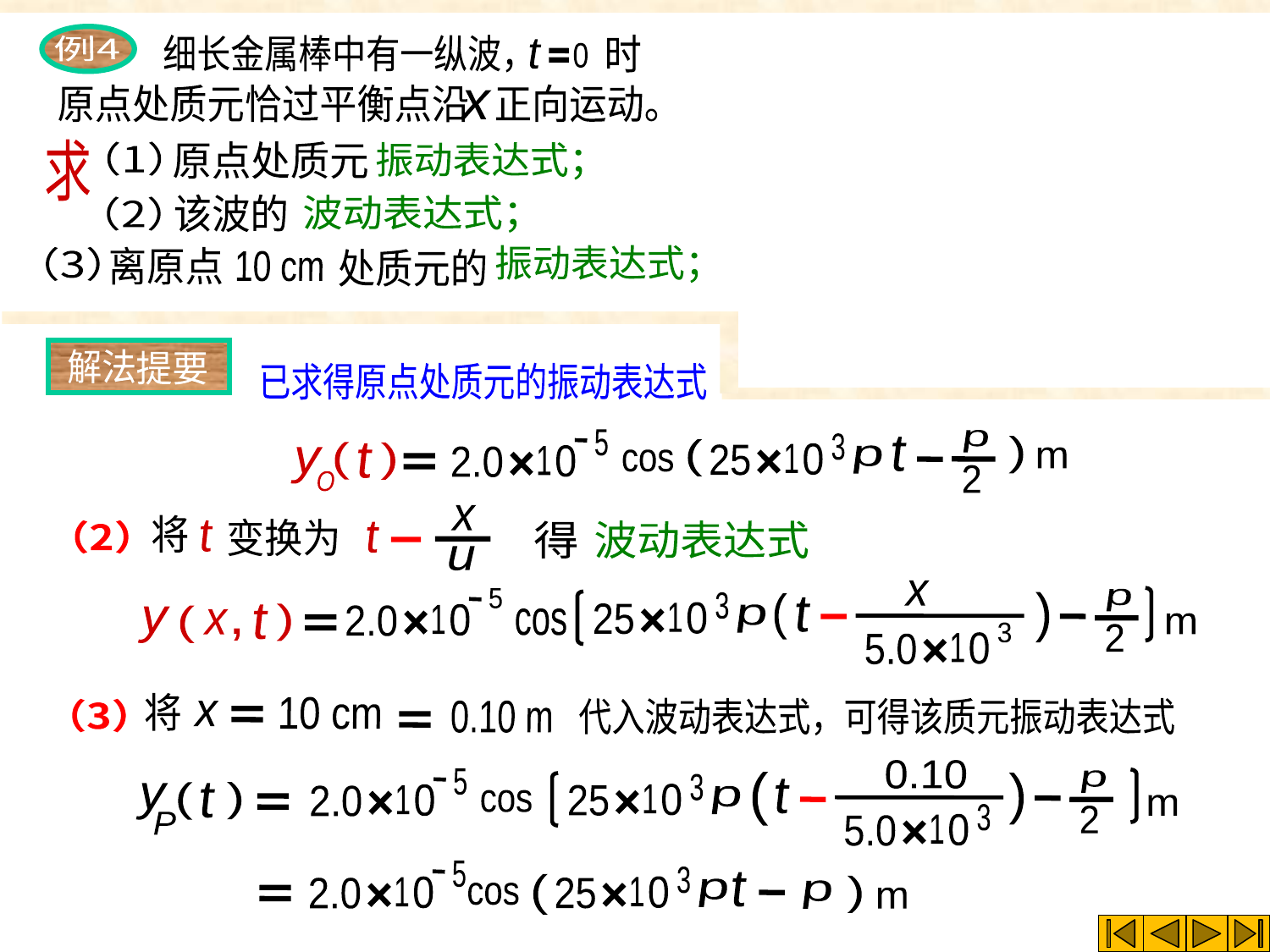

例4
细长金属棒中有一纵波，
时
t
0

原点处质元恰过平衡点沿   正向运动。
x
求
原点处质元
（1）
振动表达式；
该波的
波动表达式；
（2）
振动表达式；
离原点
（3）
处质元的
10 cm

解法
提要
已求得原点处质元的振动表达式

5
(

(
)
t
0
1
2.0
y
cos

π

2
3
0
1
25
π

t
)
m
O
x
将
变换为
（2）
t
波动表达式
得
t

u
x

5
π

2

)
3
0
1
25
π

(
t

0
1
2.0
cos

m

3
0
1
5.0

)
t
(
y
x

,
将
10 cm
代入波动表达式，可得该质元振动表达式
（3）
0.10 m
x

0.10
5

0
1
2.0

π

2
(
)

3
0
1
25
π

t
)
(
t
y
P
cos
m

3
0
1
5.0

5
3
0
1

t
(
(
0
1
25
2.0
π
π
cos

m

5
(

(
)
t
0
1
2.0
y
cos

π

2
3
0
1
25
π

t
)
m
O